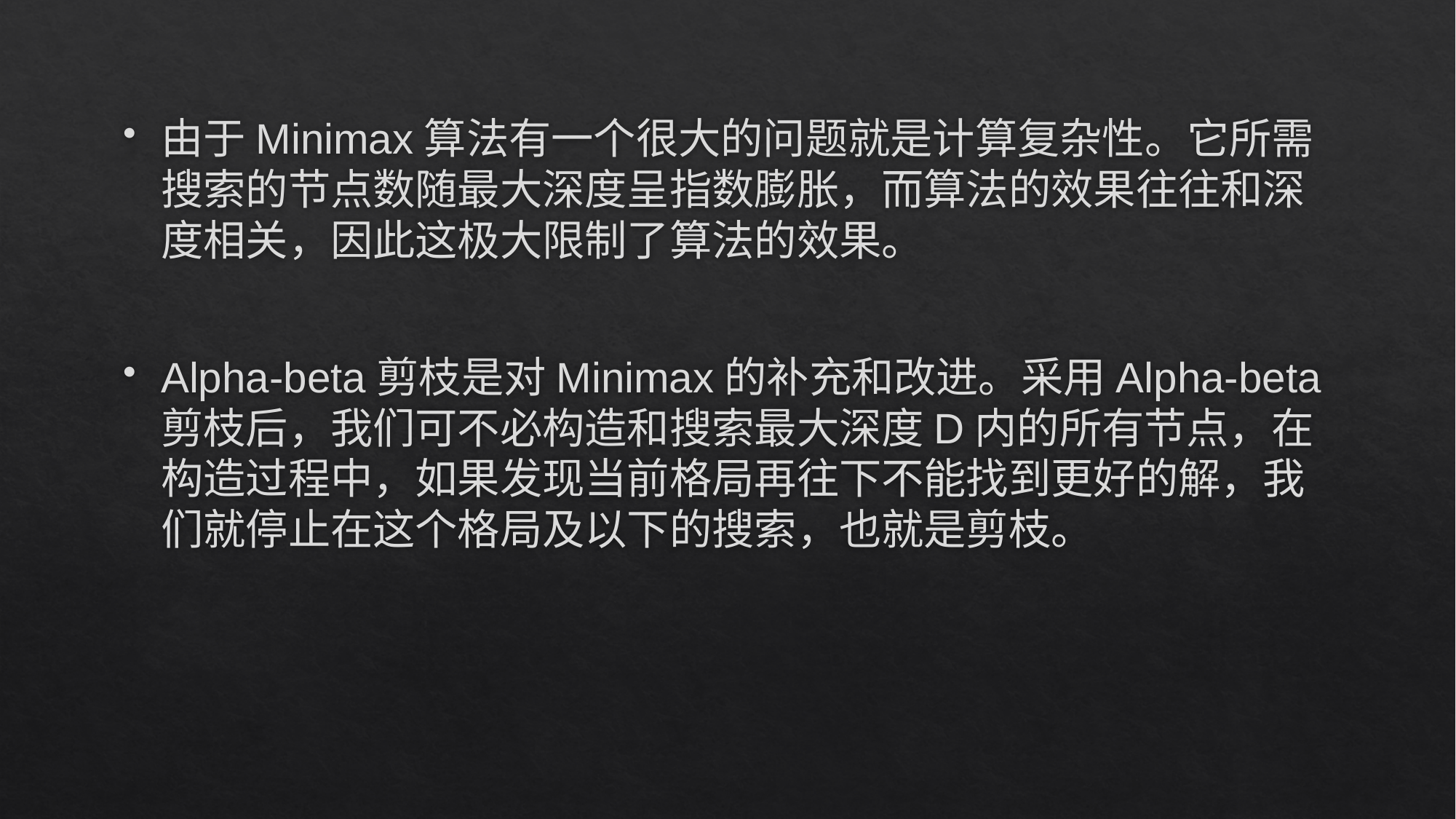

由于Minimax算法有一个很大的问题就是计算复杂性。它所需搜索的节点数随最大深度呈指数膨胀，而算法的效果往往和深度相关，因此这极大限制了算法的效果。

Alpha-beta剪枝是对Minimax的补充和改进。采用Alpha-beta剪枝后，我们可不必构造和搜索最大深度D内的所有节点，在构造过程中，如果发现当前格局再往下不能找到更好的解，我们就停止在这个格局及以下的搜索，也就是剪枝。